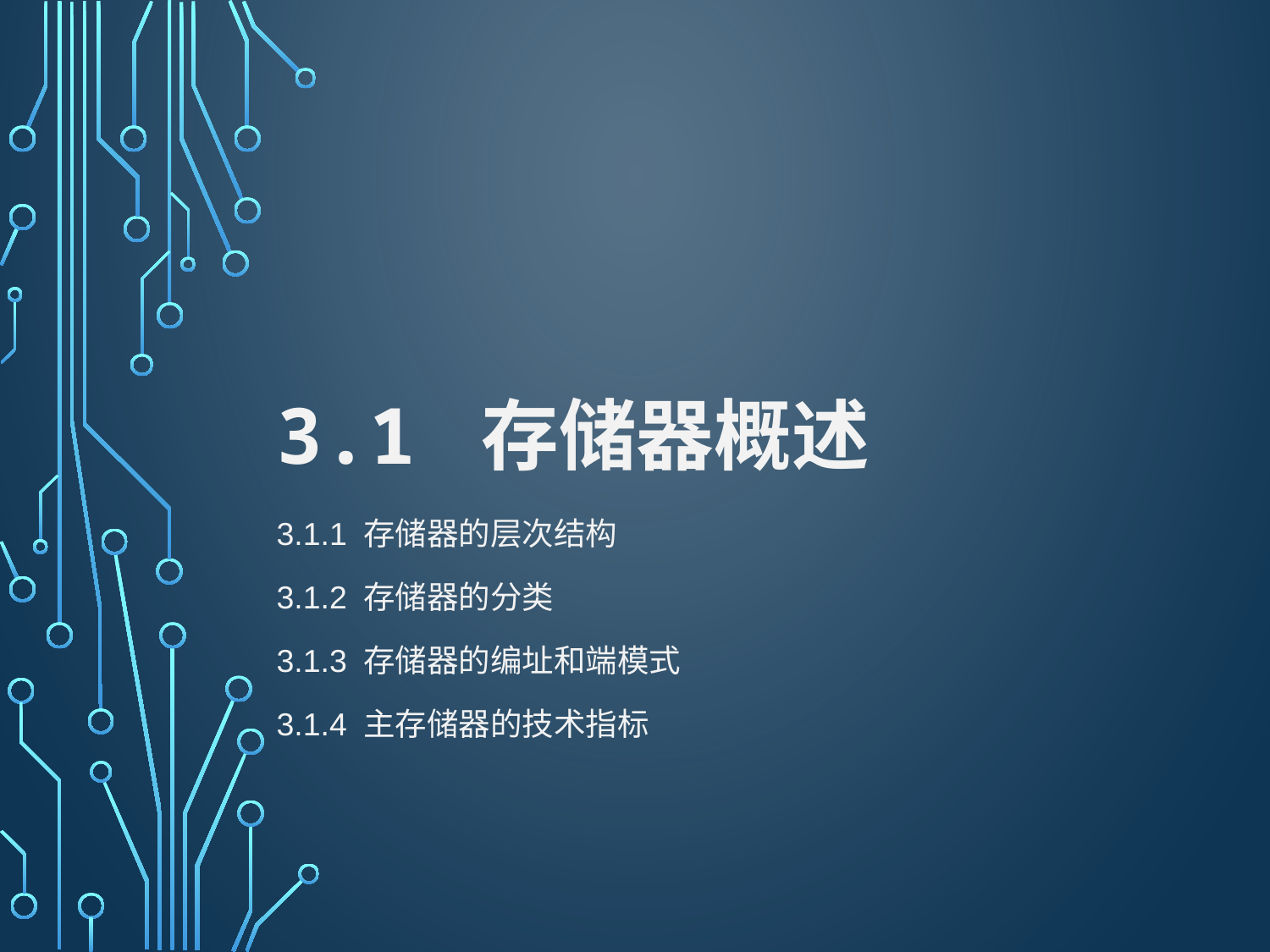

# 3.1 存储器概述
3.1.1 存储器的层次结构
3.1.2 存储器的分类
3.1.3 存储器的编址和端模式
3.1.4 主存储器的技术指标